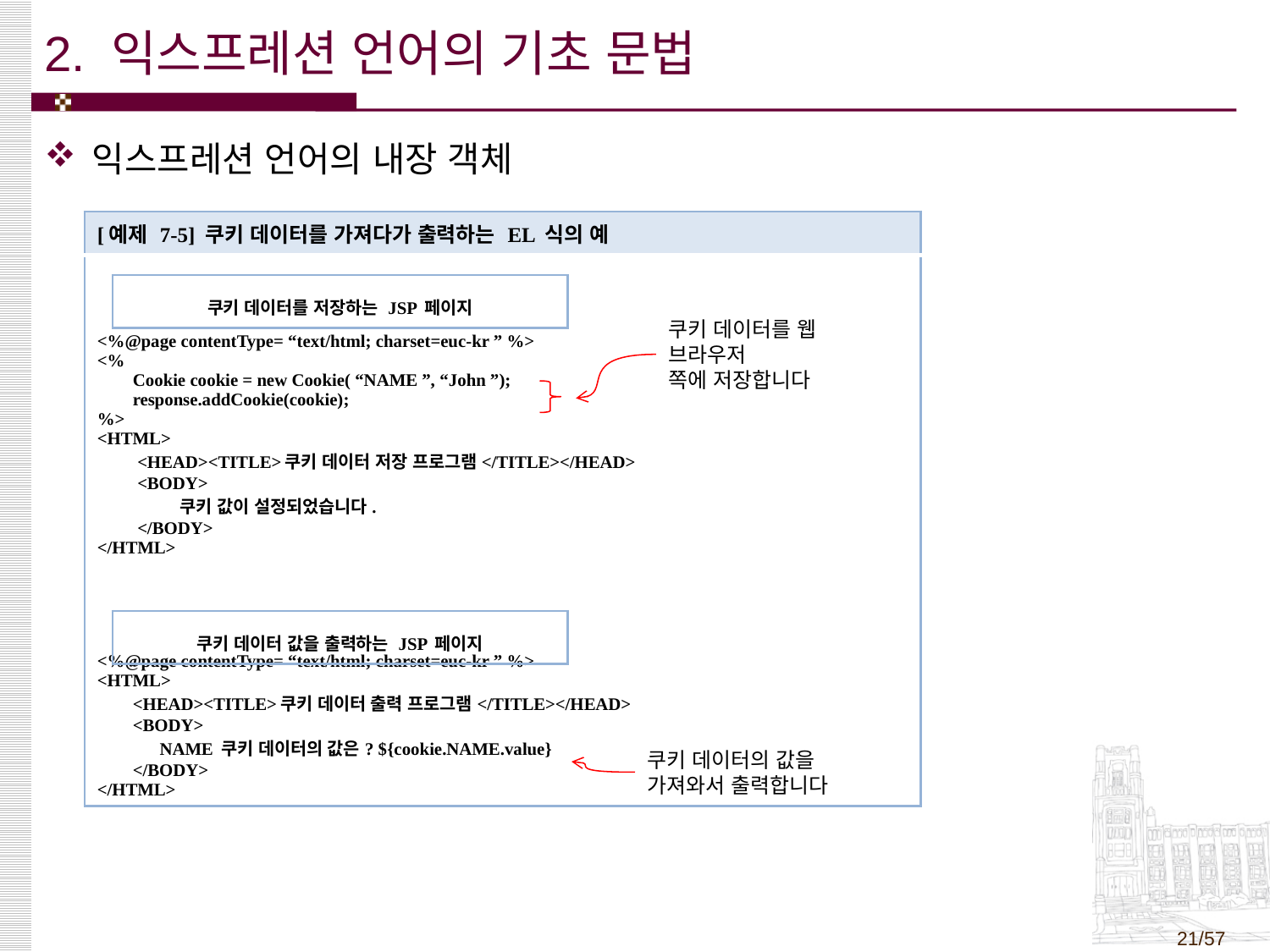

# 2. 익스프레션 언어의 기초 문법
익스프레션 언어의 내장 객체

| [예제 7-5] 쿠키 데이터를 가져다가 출력하는 EL 식의 예 |
| --- |
| <%@page contentType= “text/html; charset=euc-kr ” %> <% Cookie cookie = new Cookie( “NAME ”, “John ”); response.addCookie(cookie); %> <HTML> <HEAD><TITLE>쿠키 데이터 저장 프로그램</TITLE></HEAD> <BODY> 쿠키 값이 설정되었습니다. </BODY> </HTML> <%@page contentType= “text/html; charset=euc-kr ” %> <HTML> <HEAD><TITLE>쿠키 데이터 출력 프로그램</TITLE></HEAD> <BODY> NAME 쿠키 데이터의 값은? ${cookie.NAME.value} </BODY> </HTML> |
| 쿠키 데이터를 저장하는 JSP 페이지 |
| --- |
쿠키 데이터를 웹 브라우저
쪽에 저장합니다

| 쿠키 데이터 값을 출력하는 JSP 페이지 |
| --- |
쿠키 데이터의 값을 가져와서 출력합니다